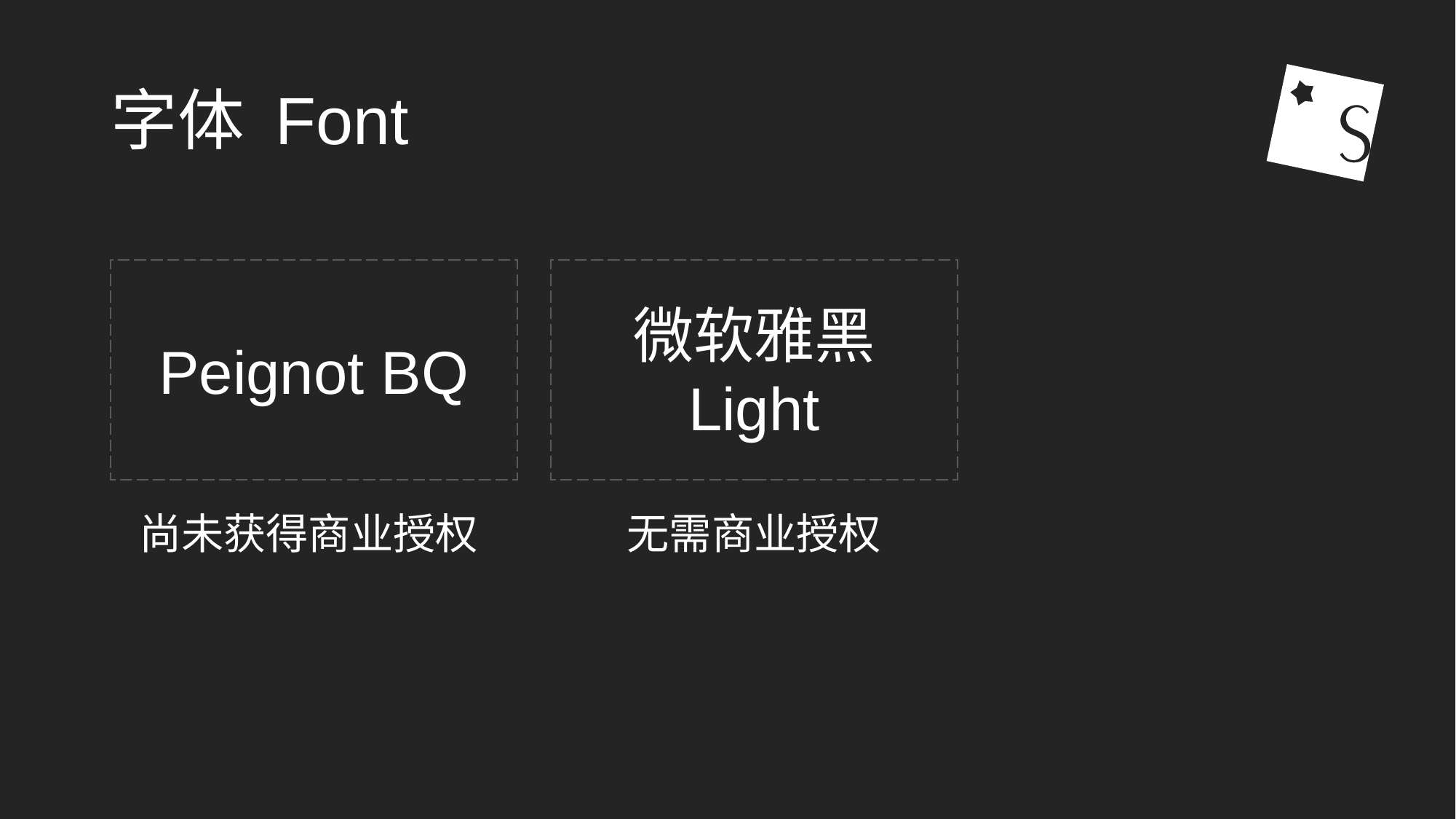

# 字体 Font
Peignot BQ
微软雅黑 Light
尚未获得商业授权
无需商业授权